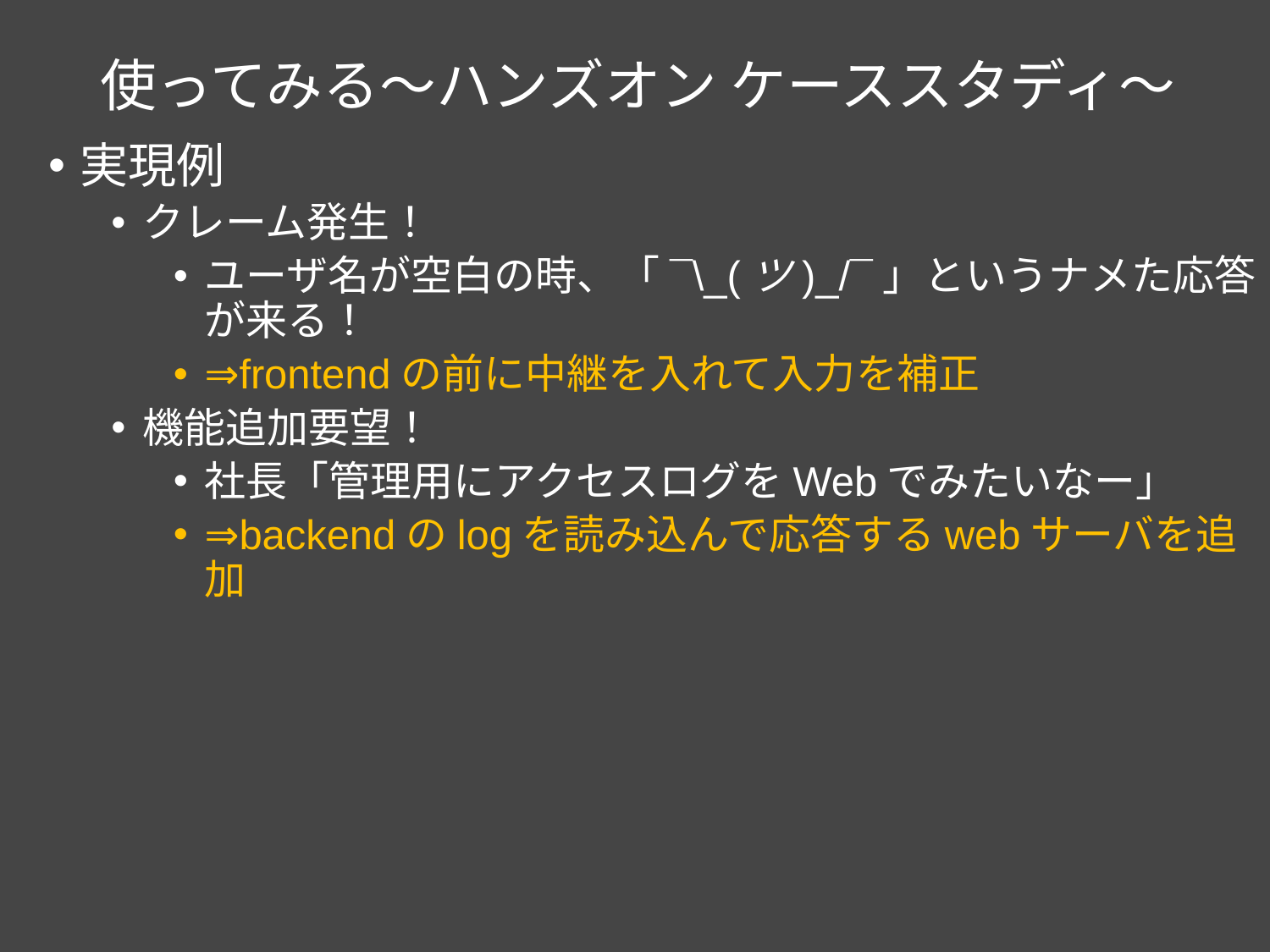

# 使ってみる～ハンズオン ケーススタディ～
実現例
クレーム発生！
ユーザ名が空白の時、「¯\_(ツ)_/¯」というナメた応答が来る！
⇒frontendの前に中継を入れて入力を補正
機能追加要望！
社長「管理用にアクセスログをWebでみたいなー」
⇒backendのlogを読み込んで応答するwebサーバを追加